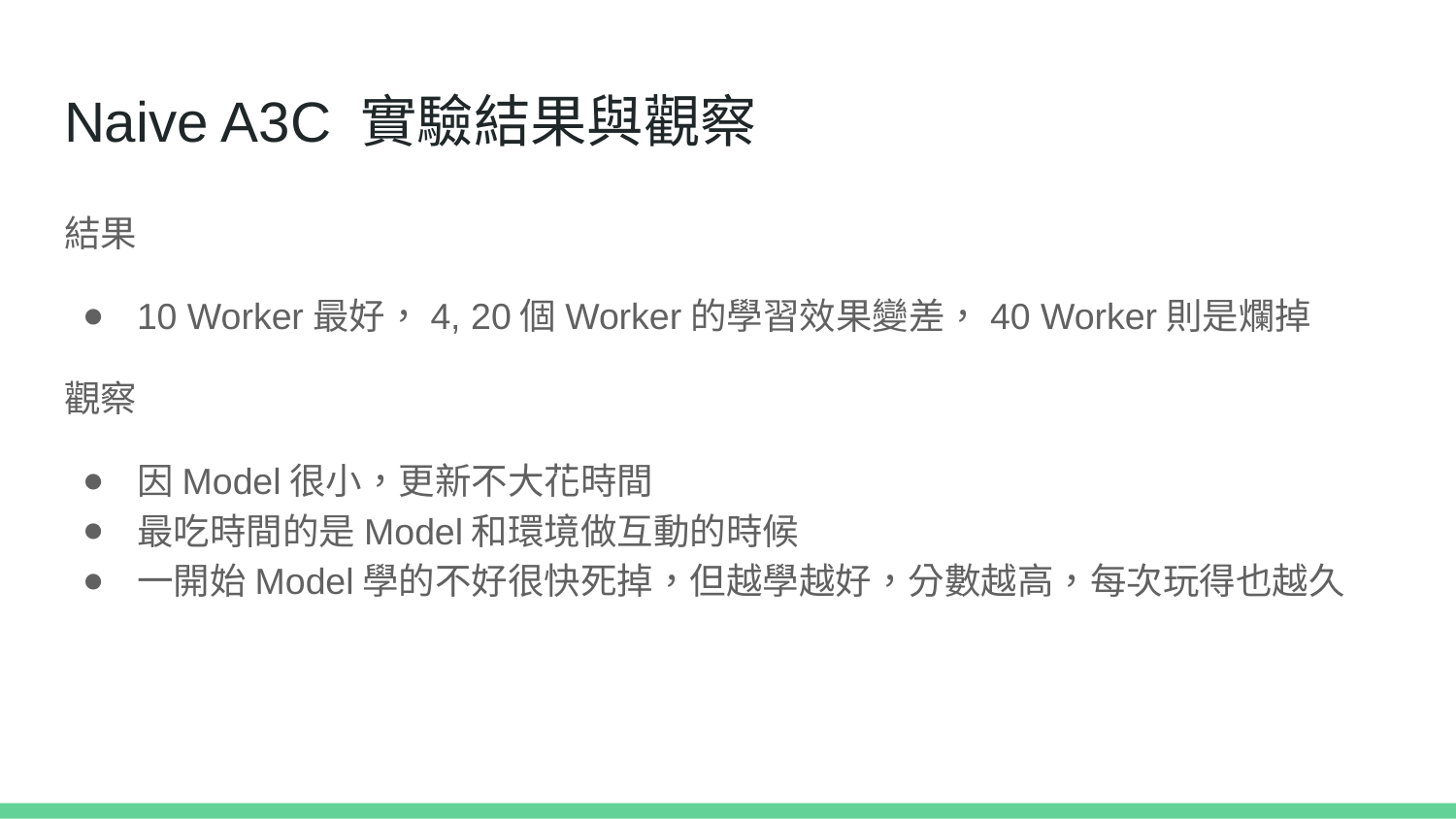

# Naive A3C 實驗結果與觀察
結果
10 Worker最好，4, 20個Worker的學習效果變差，40 Worker則是爛掉
觀察
因Model很小，更新不大花時間
最吃時間的是Model和環境做互動的時候
一開始Model學的不好很快死掉，但越學越好，分數越高，每次玩得也越久